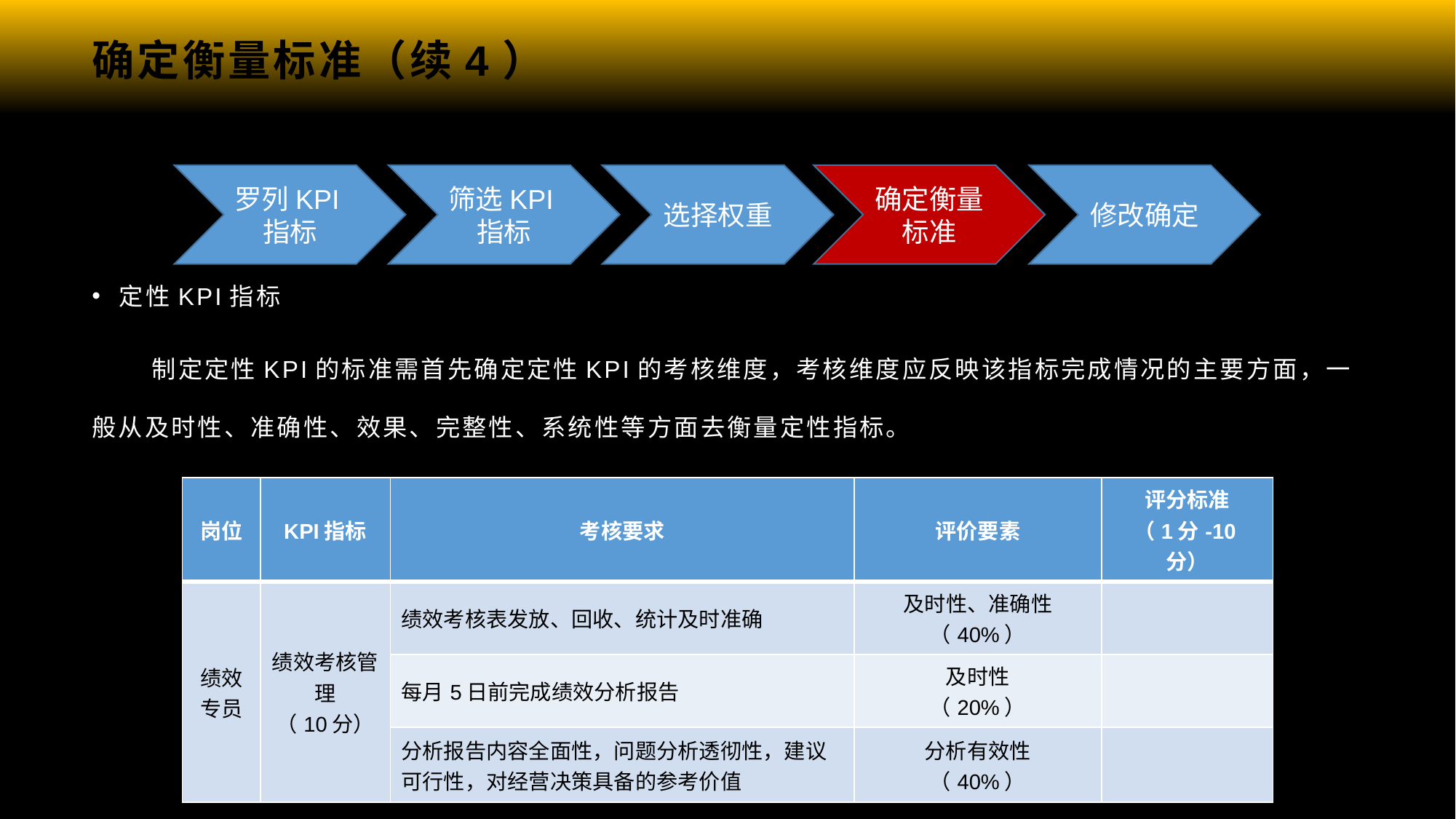

# 确定衡量标准（续4）

定性KPI指标
       制定定性KPI的标准需首先确定定性KPI的考核维度，考核维度应反映该指标完成情况的主要方面，一般从及时性、准确性、效果、完整性、系统性等方面去衡量定性指标。
罗列KPI指标
筛选KPI指标
选择权重
确定衡量标准
修改确定
| 岗位 | KPI指标 | 考核要求 | 评价要素 | 评分标准 （1分-10分） |
| --- | --- | --- | --- | --- |
| 绩效专员 | 绩效考核管理 （10分） | 绩效考核表发放、回收、统计及时准确 | 及时性、准确性（40%） |  |
|  |  | 每月5日前完成绩效分析报告 | 及时性 （20%） |  |
|  |  | 分析报告内容全面性，问题分析透彻性，建议可行性，对经营决策具备的参考价值 | 分析有效性 （40%） |  |